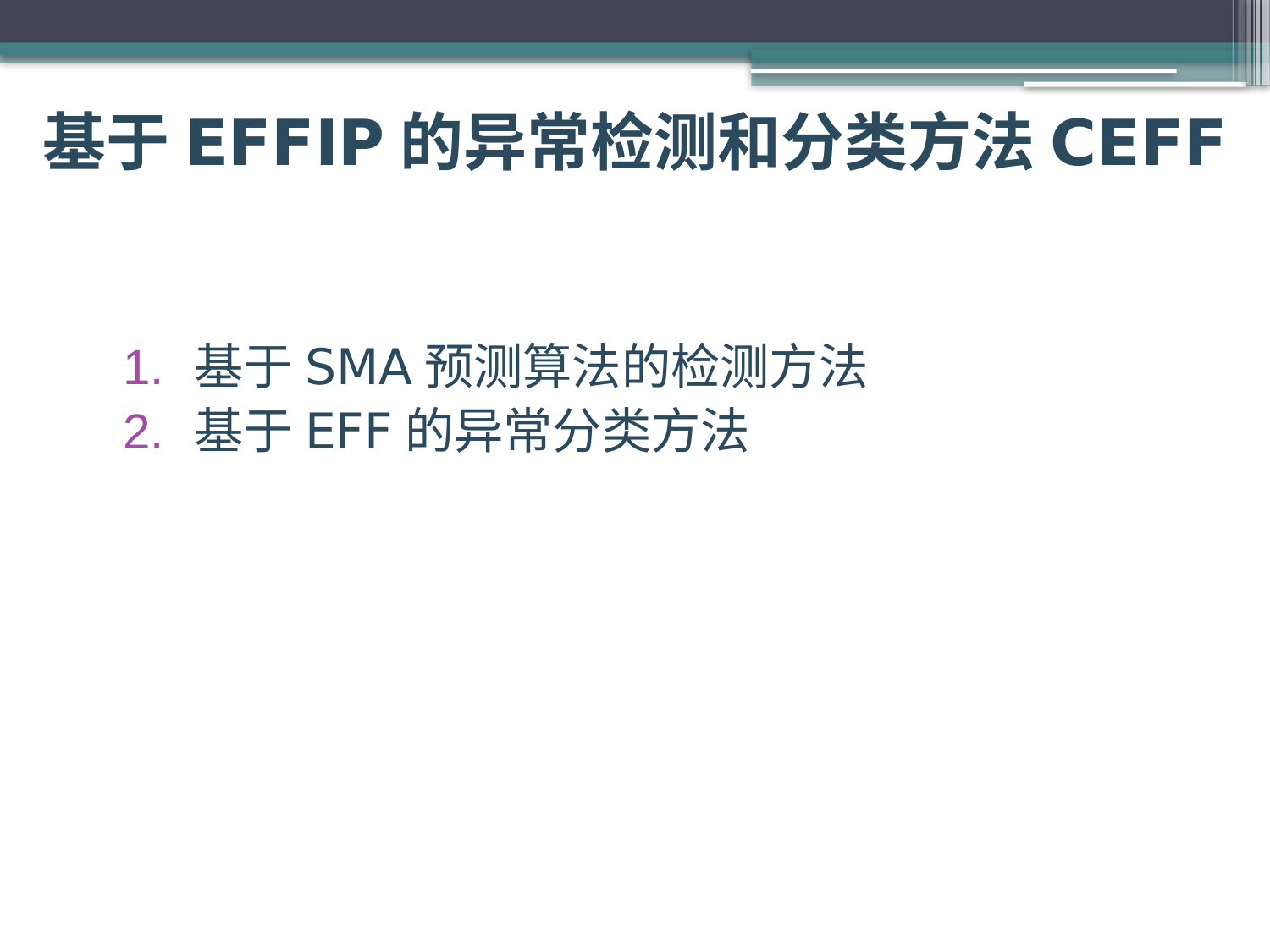

# 基于EFFIP的异常检测和分类方法CEFF
基于SMA预测算法的检测方法
基于EFF的异常分类方法